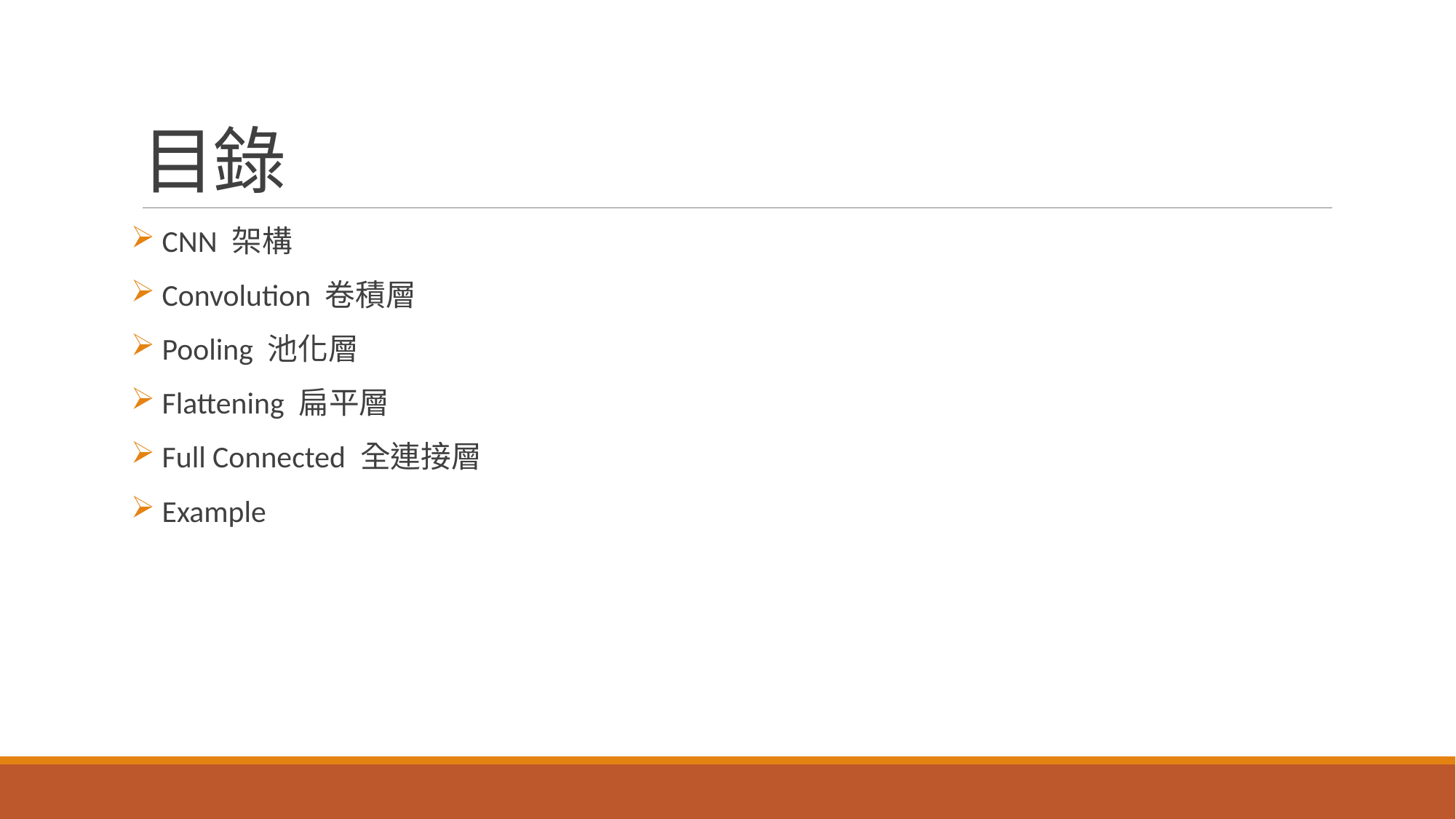

# 目錄
 CNN 架構
 Convolution 卷積層
 Pooling 池化層
 Flattening 扁平層
 Full Connected 全連接層
 Example